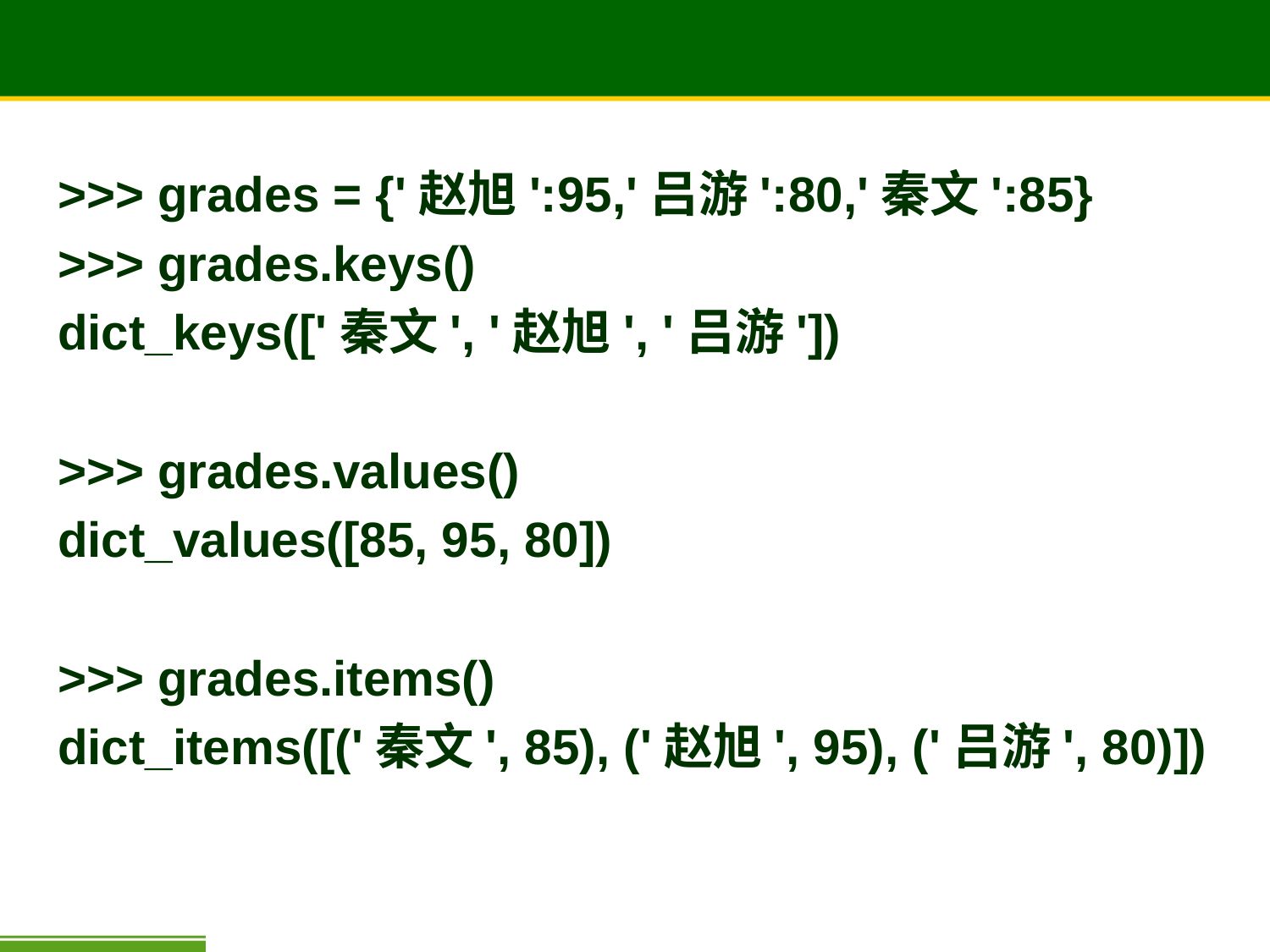

#
>>> grades = {'赵旭':95,'吕游':80,'秦文':85}
>>> grades.keys()
dict_keys(['秦文', '赵旭', '吕游'])

>>> grades.values()
dict_values([85, 95, 80])

>>> grades.items()
dict_items([('秦文', 85), ('赵旭', 95), ('吕游', 80)])